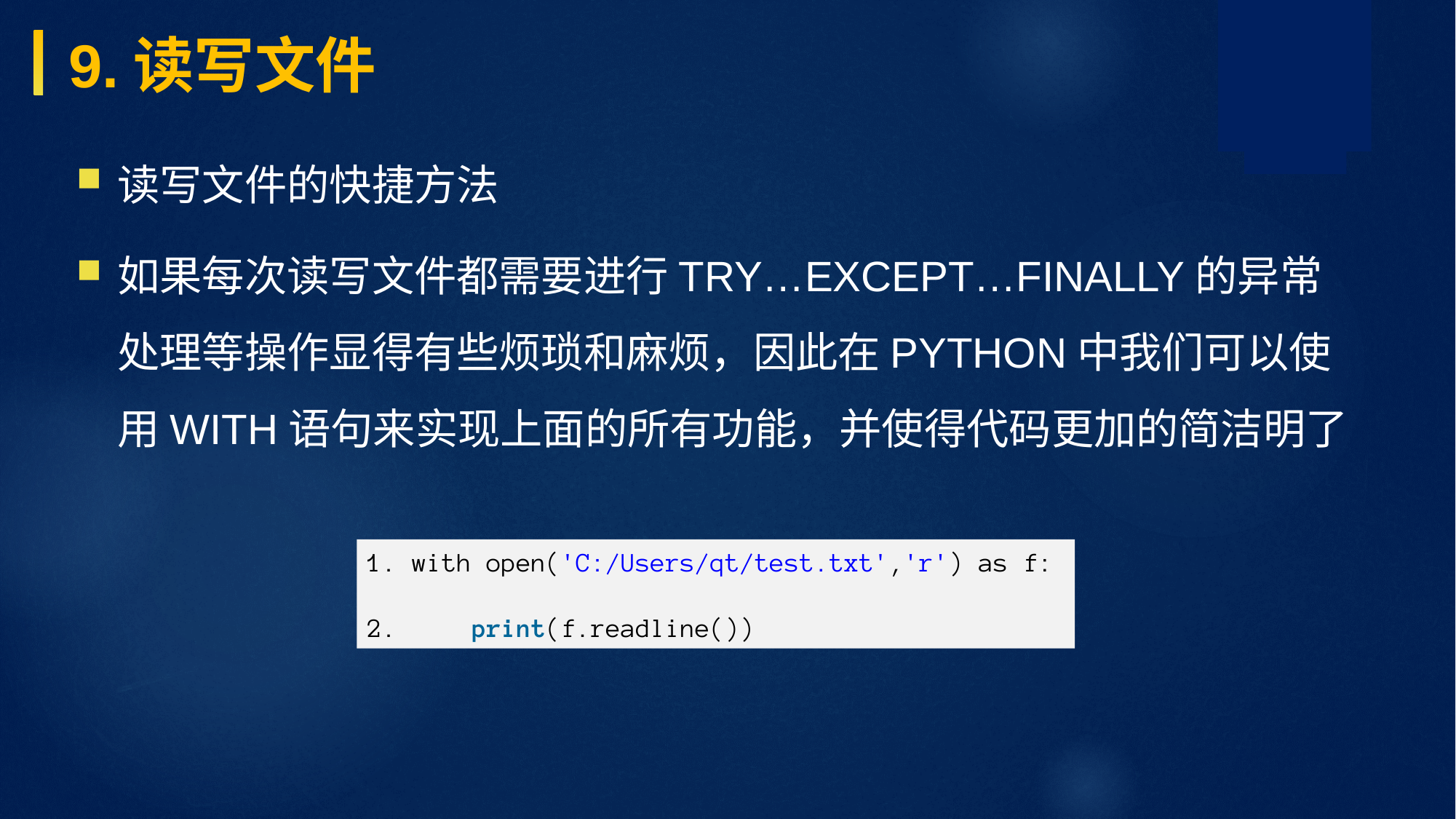

9.读写文件
读写文件的快捷方法
如果每次读写文件都需要进行try…except…finally的异常处理等操作显得有些烦琐和麻烦，因此在Python中我们可以使用with语句来实现上面的所有功能，并使得代码更加的简洁明了

1. with open('C:/Users/qt/test.txt','r') as f:    2.     print(f.readline())